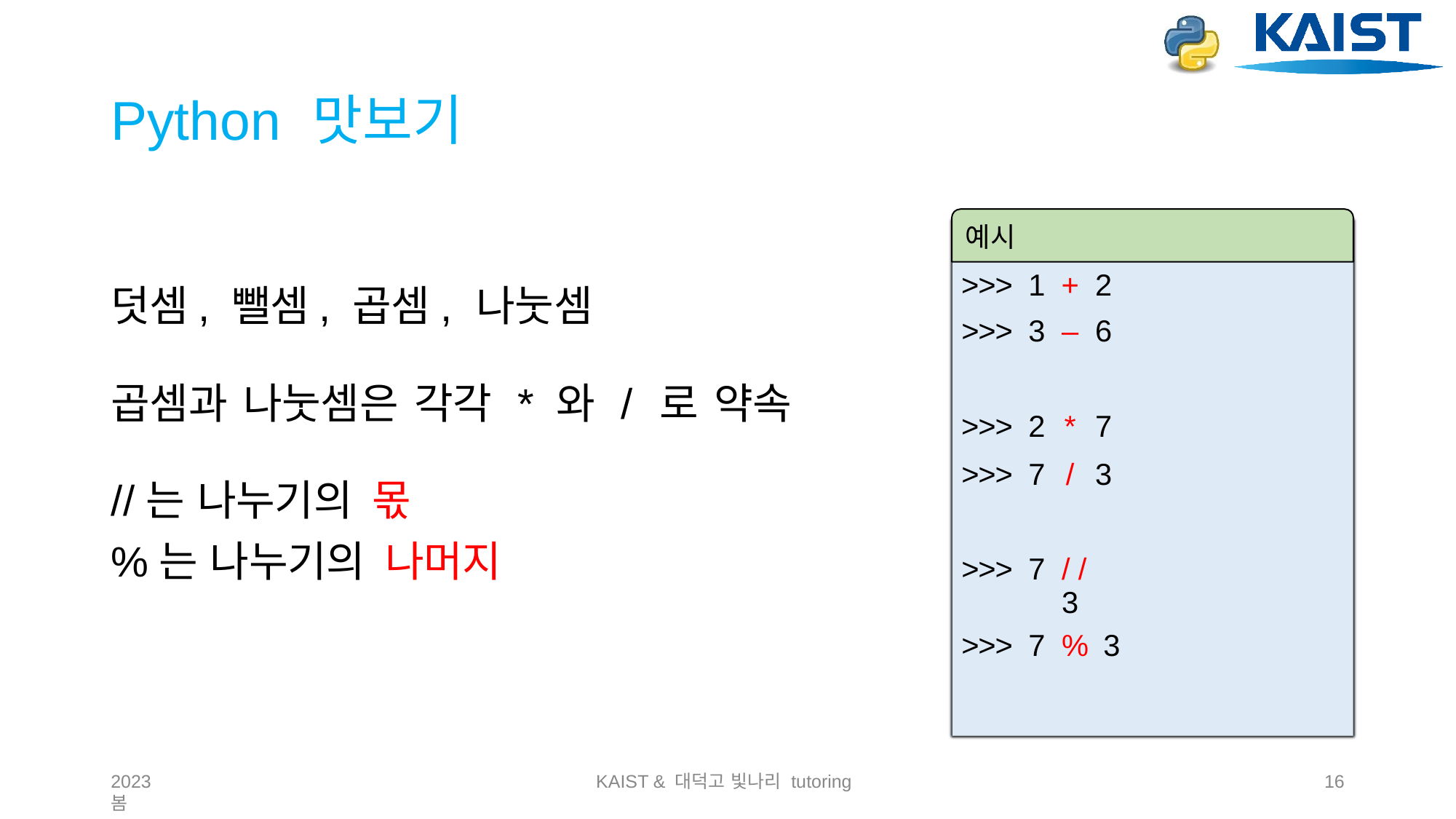

# Python 맛보기

예시
| >>> | 1 | + | 2 |
| --- | --- | --- | --- |
| >>> | 3 | – | 6 |
| >>> | 2 | \* | 7 |
| >>> | 7 | / | 3 |
| >>> | 7 | // 3 |  |
| >>> | 7 | % 3 |  |
덧셈, 뺄셈, 곱셈, 나눗셈

곱셈과 나눗셈은 각각 * 와 / 로 약속

//는 나누기의 몫
%는 나누기의 나머지
2023 봄
KAIST & 대덕고 빛나리 tutoring
16